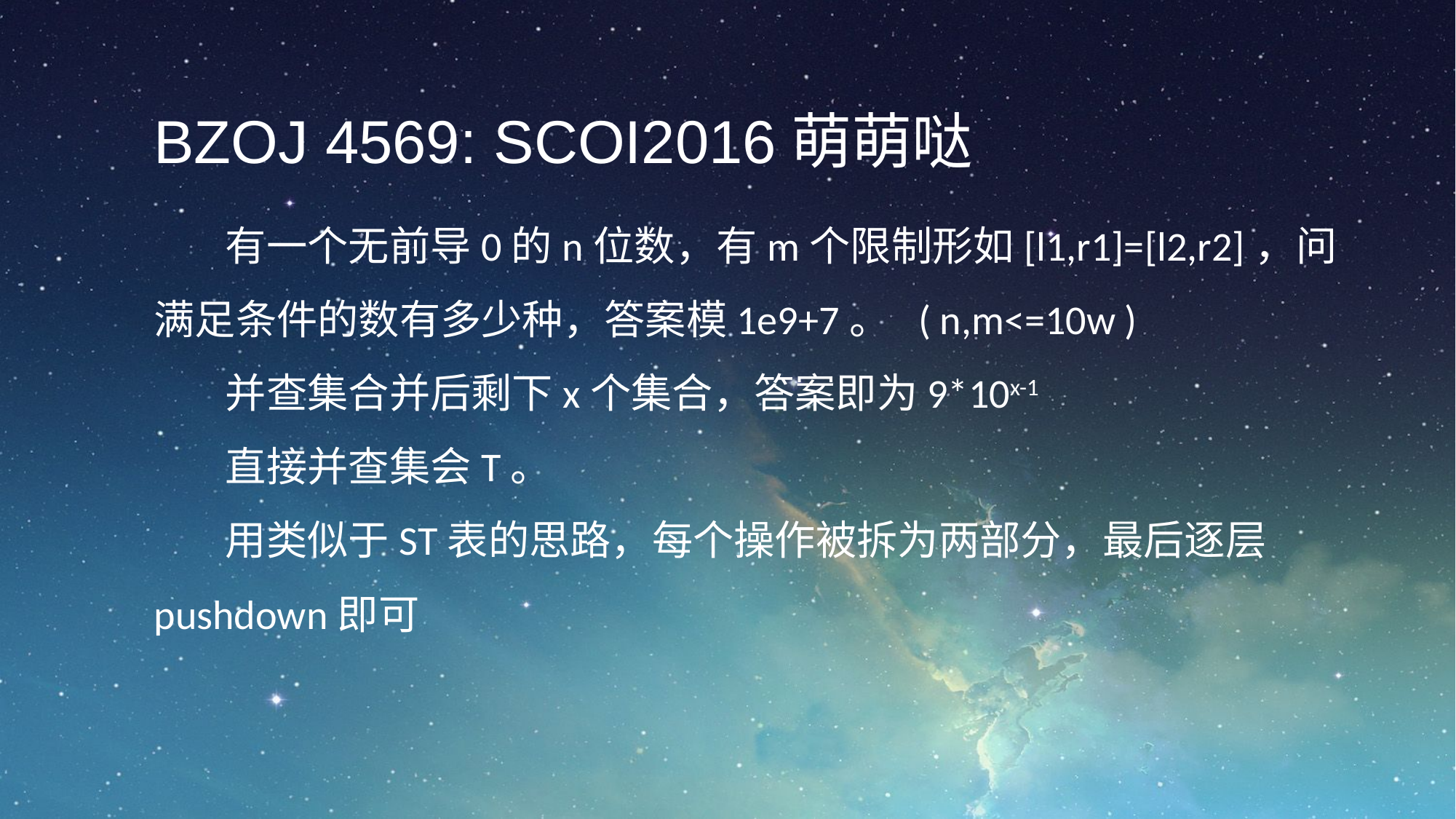

BZOJ 4569: SCOI2016萌萌哒
有一个无前导0的n位数，有m个限制形如[l1,r1]=[l2,r2]，问满足条件的数有多少种，答案模1e9+7。  ( n,m<=10w )
并查集合并后剩下x个集合，答案即为9*10x-1
直接并查集会T。
用类似于ST表的思路，每个操作被拆为两部分，最后逐层pushdown即可